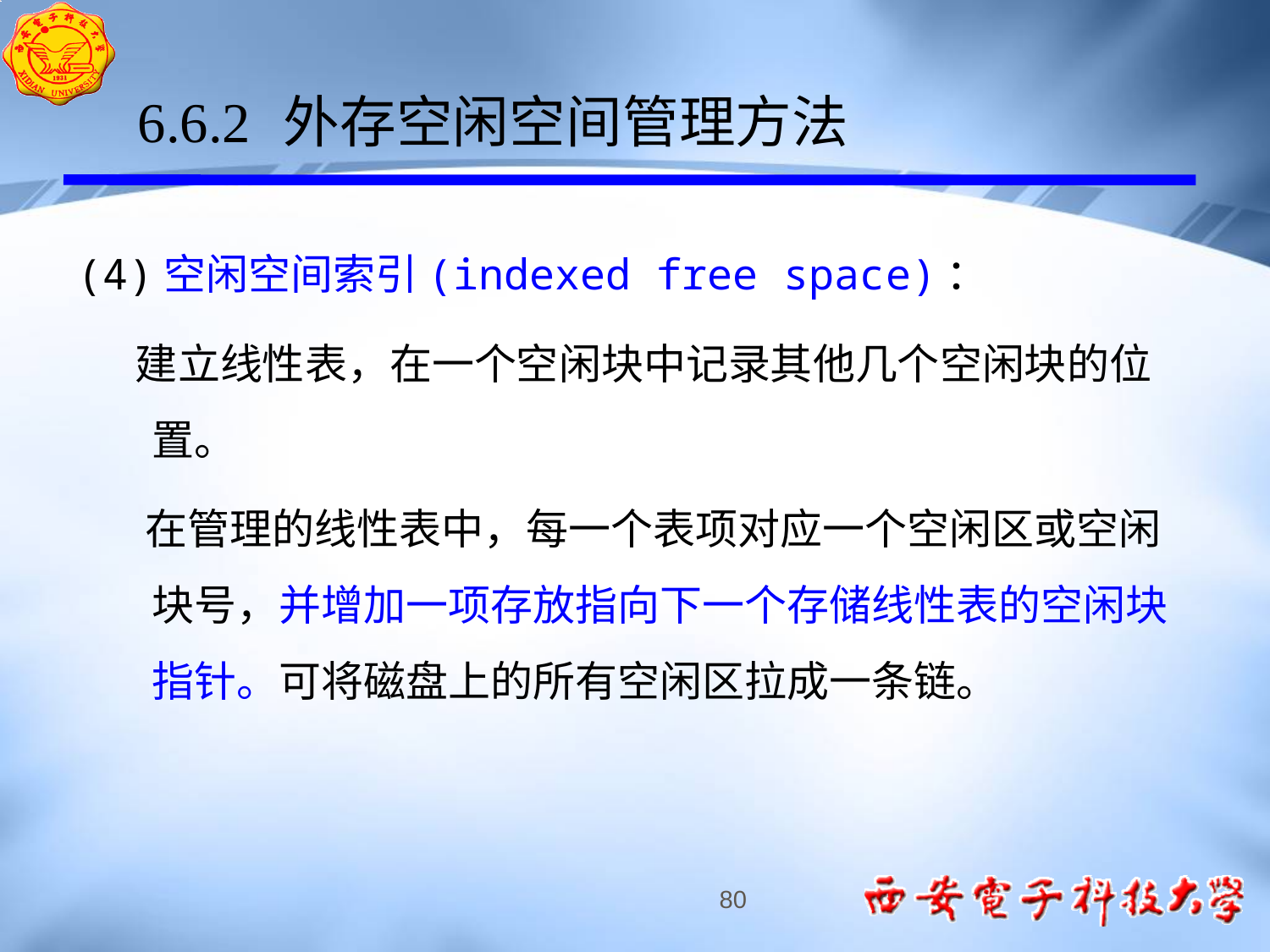

6.6.2 外存空闲空间管理方法
(4)空闲空间索引(indexed free space)：
     建立线性表，在一个空闲块中记录其他几个空闲块的位置。
      在管理的线性表中，每一个表项对应一个空闲区或空闲块号，并增加一项存放指向下一个存储线性表的空闲块指针。可将磁盘上的所有空闲区拉成一条链。

80